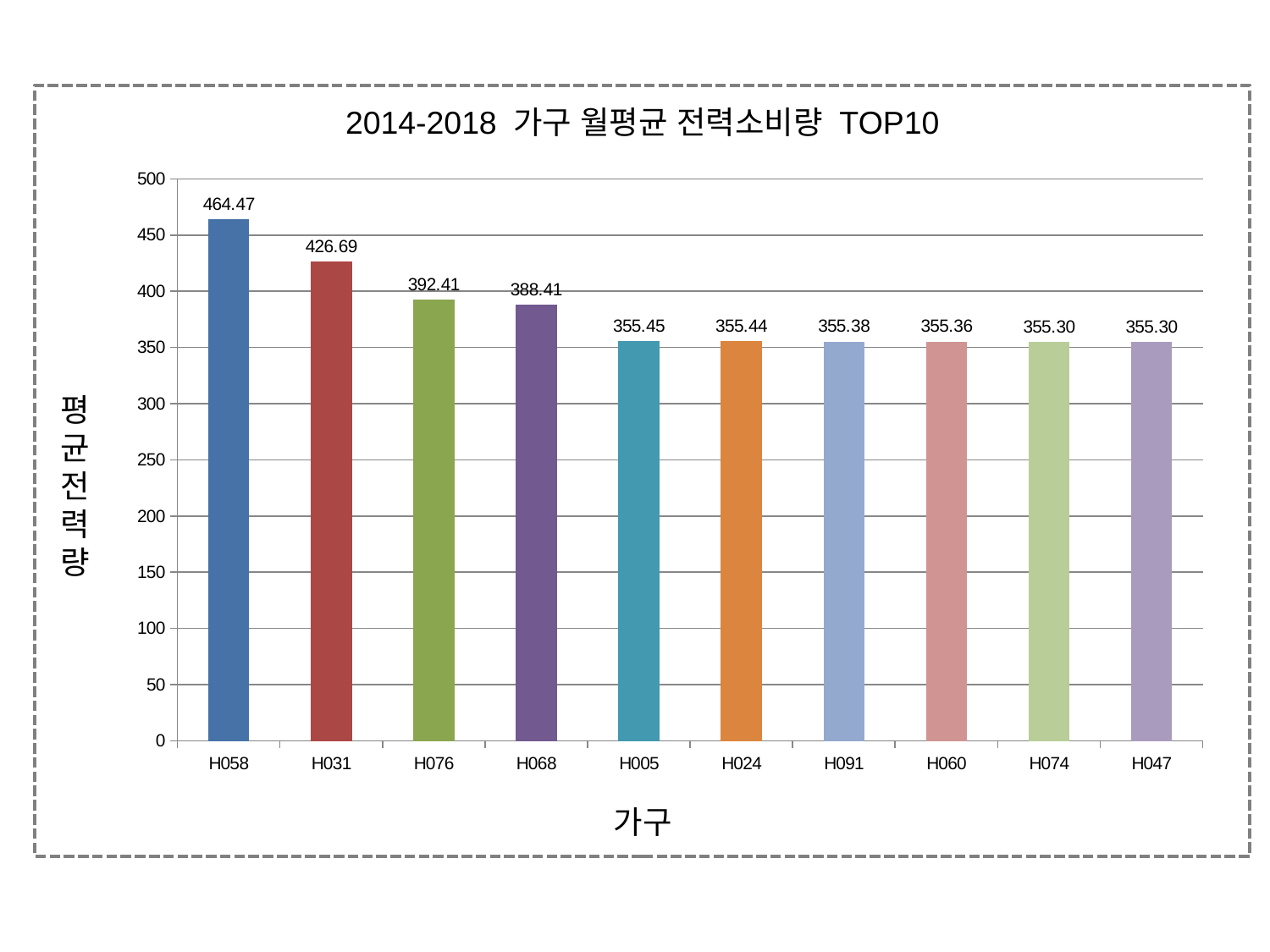

평
균
전
력
량
2014-2018 가구 월평균 전력소비량 TOP10

### Chart

| Category |  |
|---|---|
| H058 | 464.465308590268 |
| H031 | 426.689852189002 |
| H076 | 392.412117517349 |
| H068 | 388.406397703255 |
| H005 | 355.450069066183 |
| H024 | 355.440112614052 |
| H091 | 355.375088626662 |
| H060 | 355.362757261171 |
| H074 | 355.30476571542 |
| H047 | 355.298352653545 |
가구